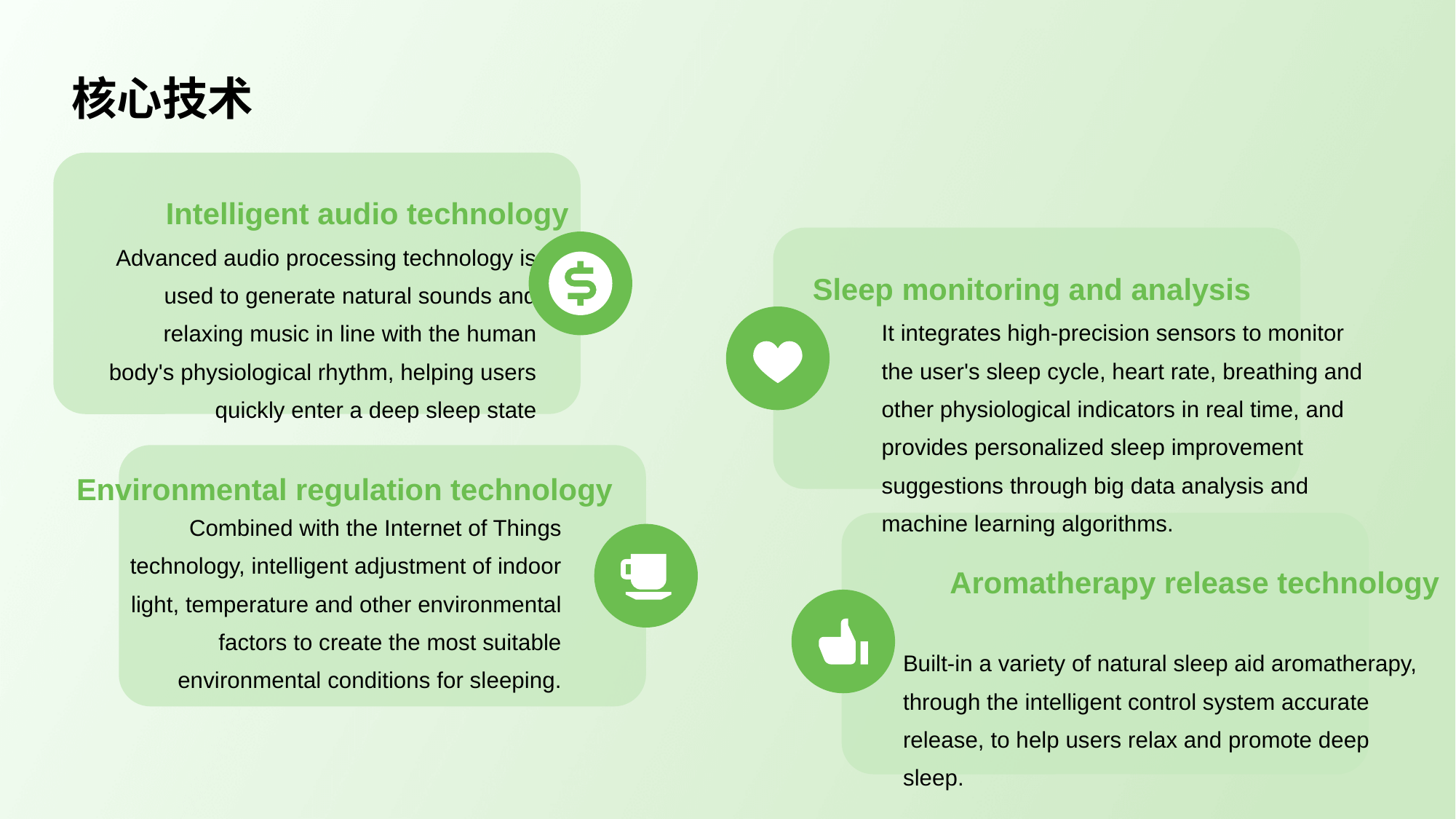

核心技术

Intelligent audio technology

Advanced audio processing technology is used to generate natural sounds and relaxing music in line with the human body's physiological rhythm, helping users quickly enter a deep sleep state

Sleep monitoring and analysis

It integrates high-precision sensors to monitor the user's sleep cycle, heart rate, breathing and other physiological indicators in real time, and provides personalized sleep improvement suggestions through big data analysis and machine learning algorithms.

Environmental regulation technology
Combined with the Internet of Things technology, intelligent adjustment of indoor light, temperature and other environmental factors to create the most suitable environmental conditions for sleeping.

Aromatherapy release technology

Built-in a variety of natural sleep aid aromatherapy, through the intelligent control system accurate release, to help users relax and promote deep sleep.